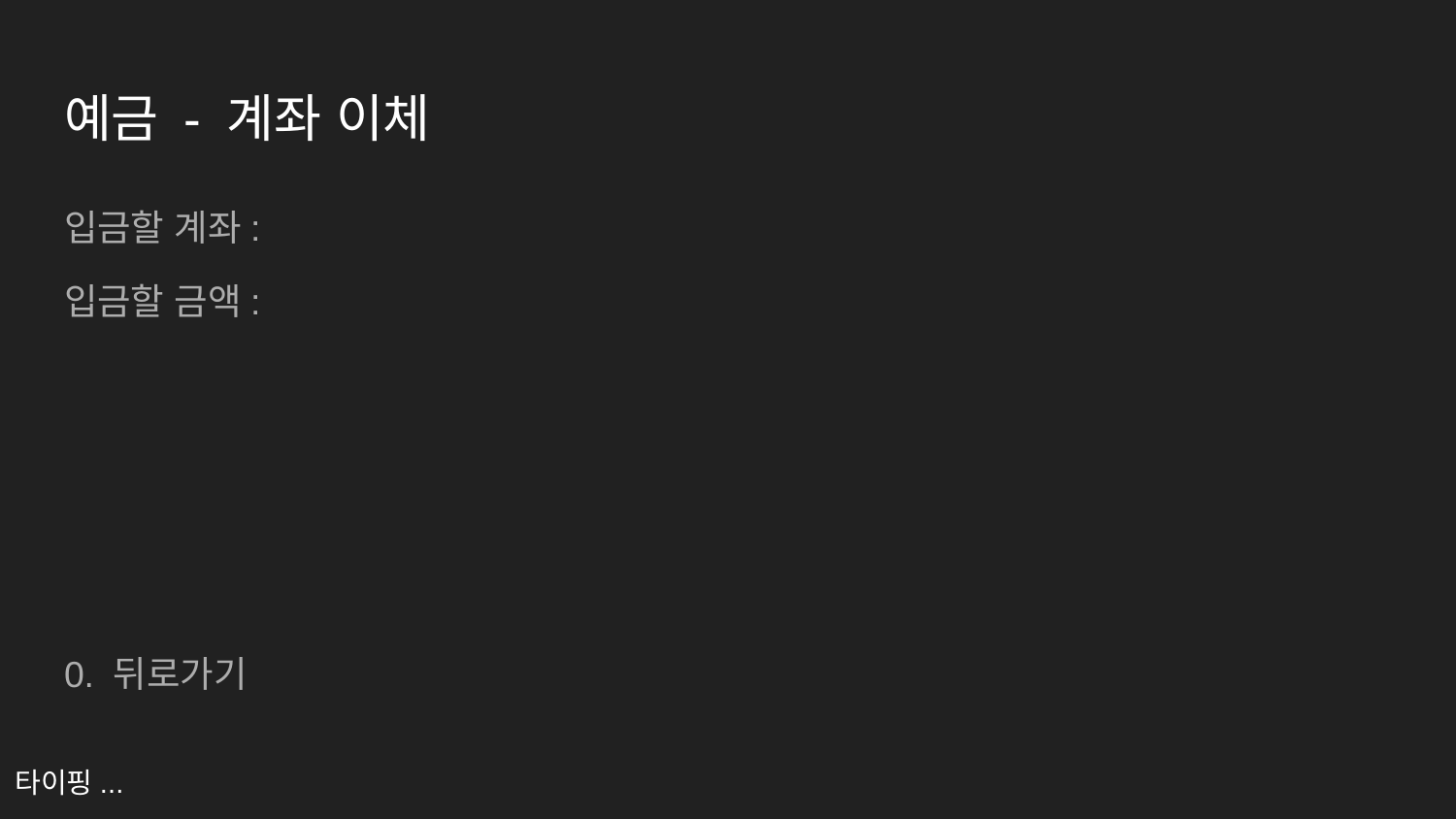

# 예금 - 계좌 이체
입금할 계좌:
입금할 금액:

0. 뒤로가기
타이핑...